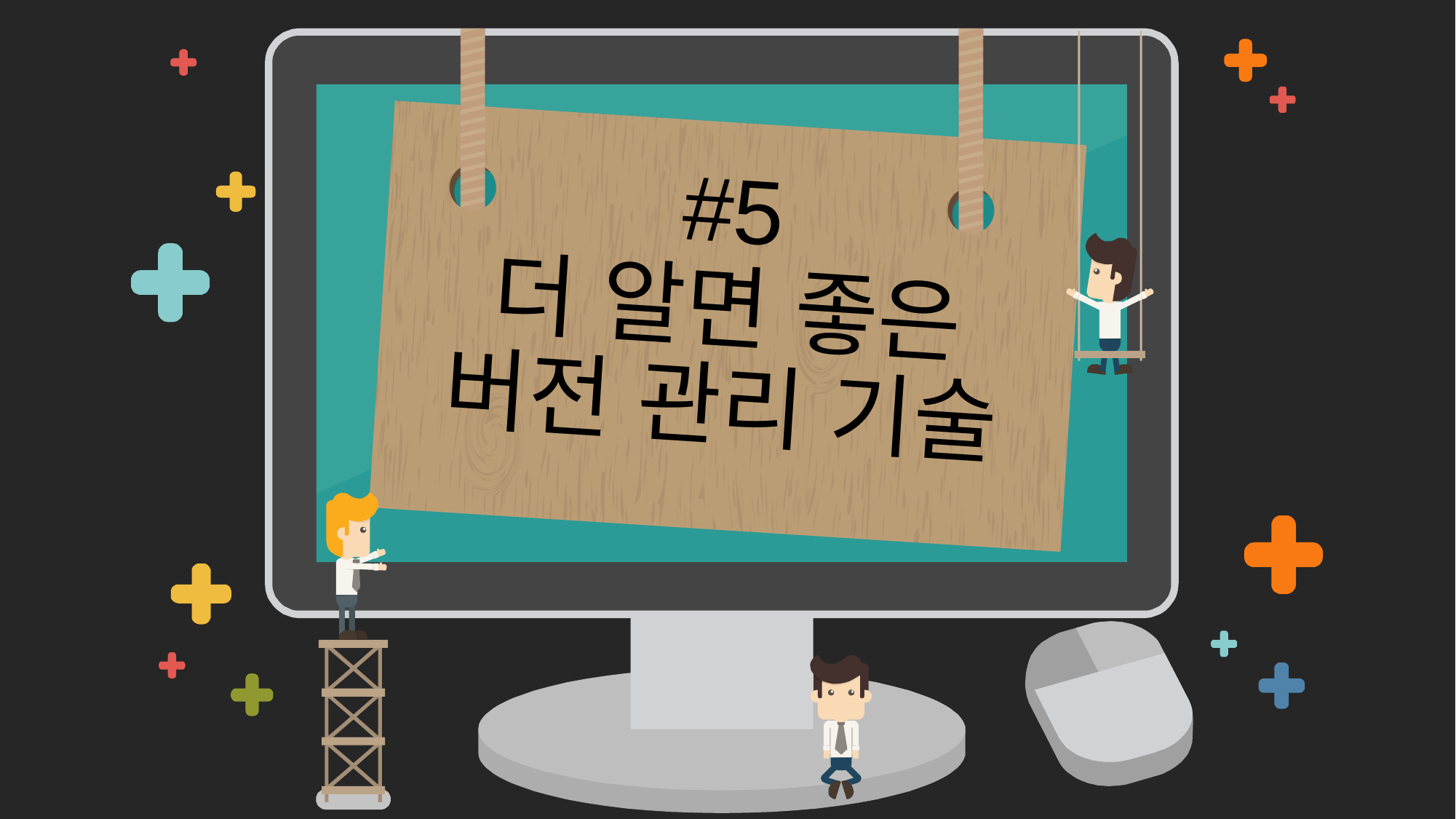

# #5 더 알면 좋은 버전 관리 기술